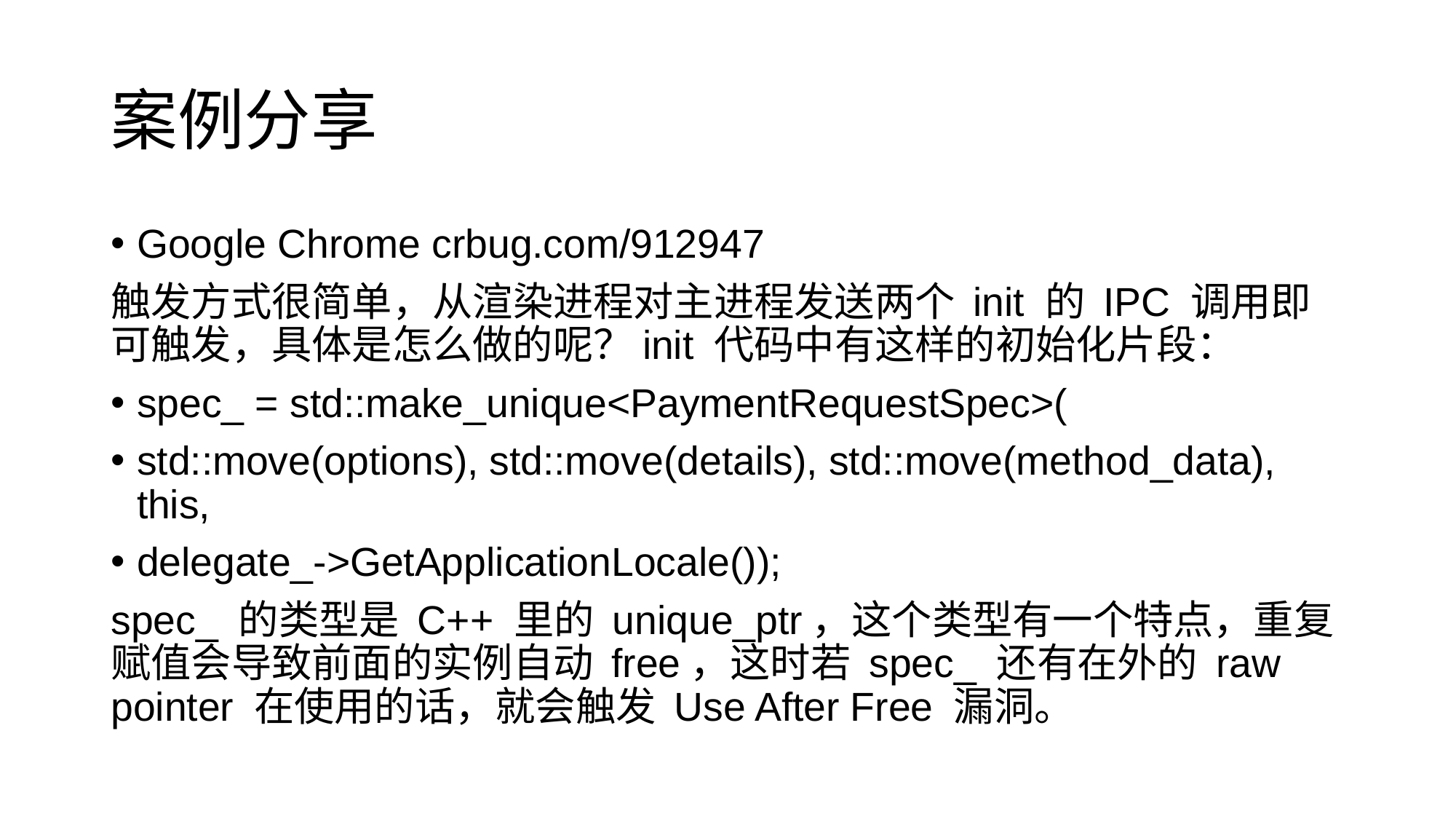

# 案例分享
Google Chrome crbug.com/912947
触发方式很简单，从渲染进程对主进程发送两个 init 的 IPC 调用即可触发，具体是怎么做的呢？init 代码中有这样的初始化片段：
spec_ = std::make_unique<PaymentRequestSpec>(
std::move(options), std::move(details), std::move(method_data), this,
delegate_->GetApplicationLocale());
spec_ 的类型是 C++ 里的 unique_ptr，这个类型有一个特点，重复赋值会导致前面的实例自动 free，这时若 spec_ 还有在外的 raw pointer 在使用的话，就会触发 Use After Free 漏洞。